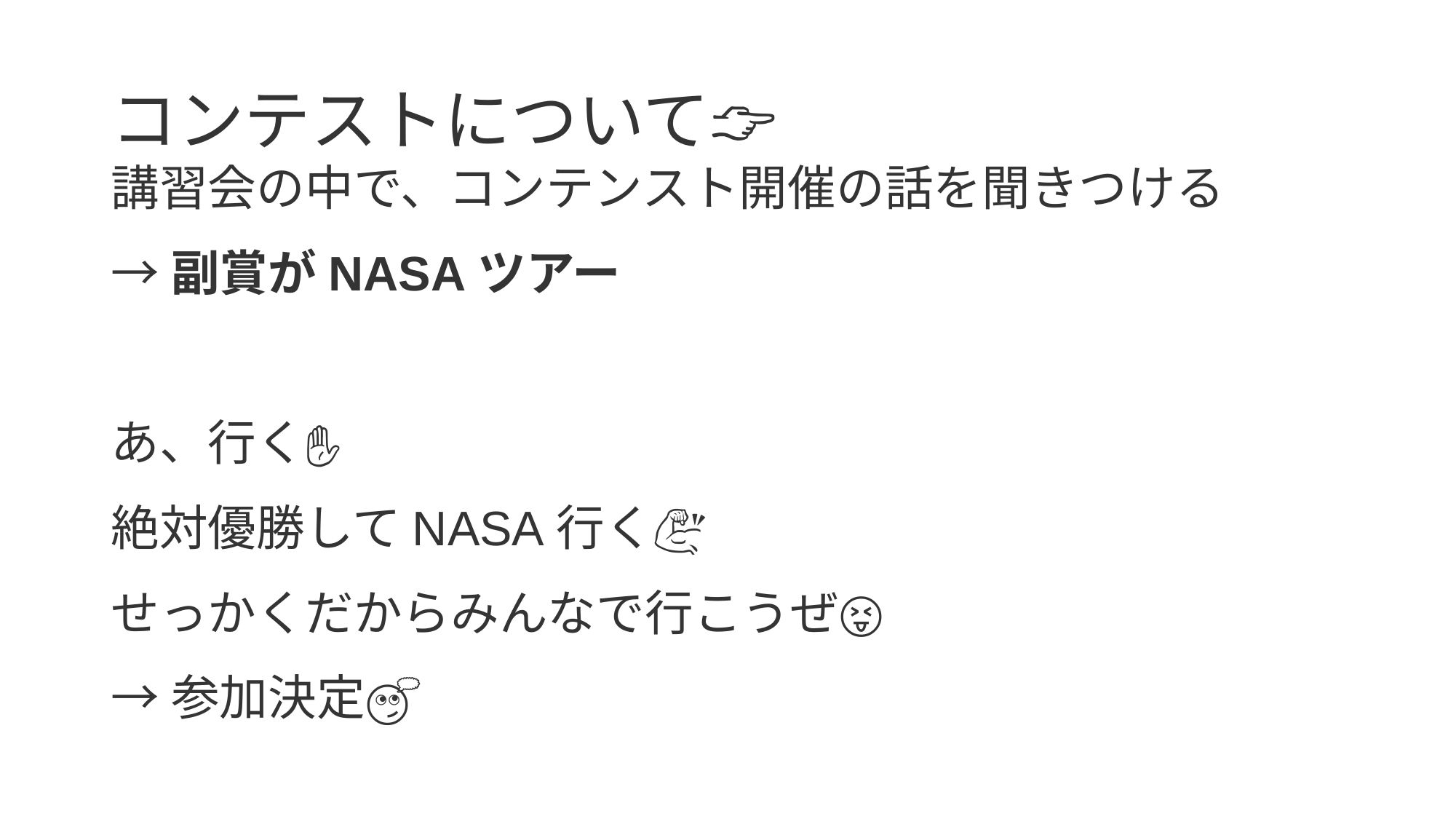

# コンテストについて👉
講習会の中で、コンテンスト開催の話を聞きつける
→副賞がNASAツアー

あ、行く✋
絶対優勝してNASA行く💪
せっかくだからみんなで行こうぜ😝
→参加決定🤔